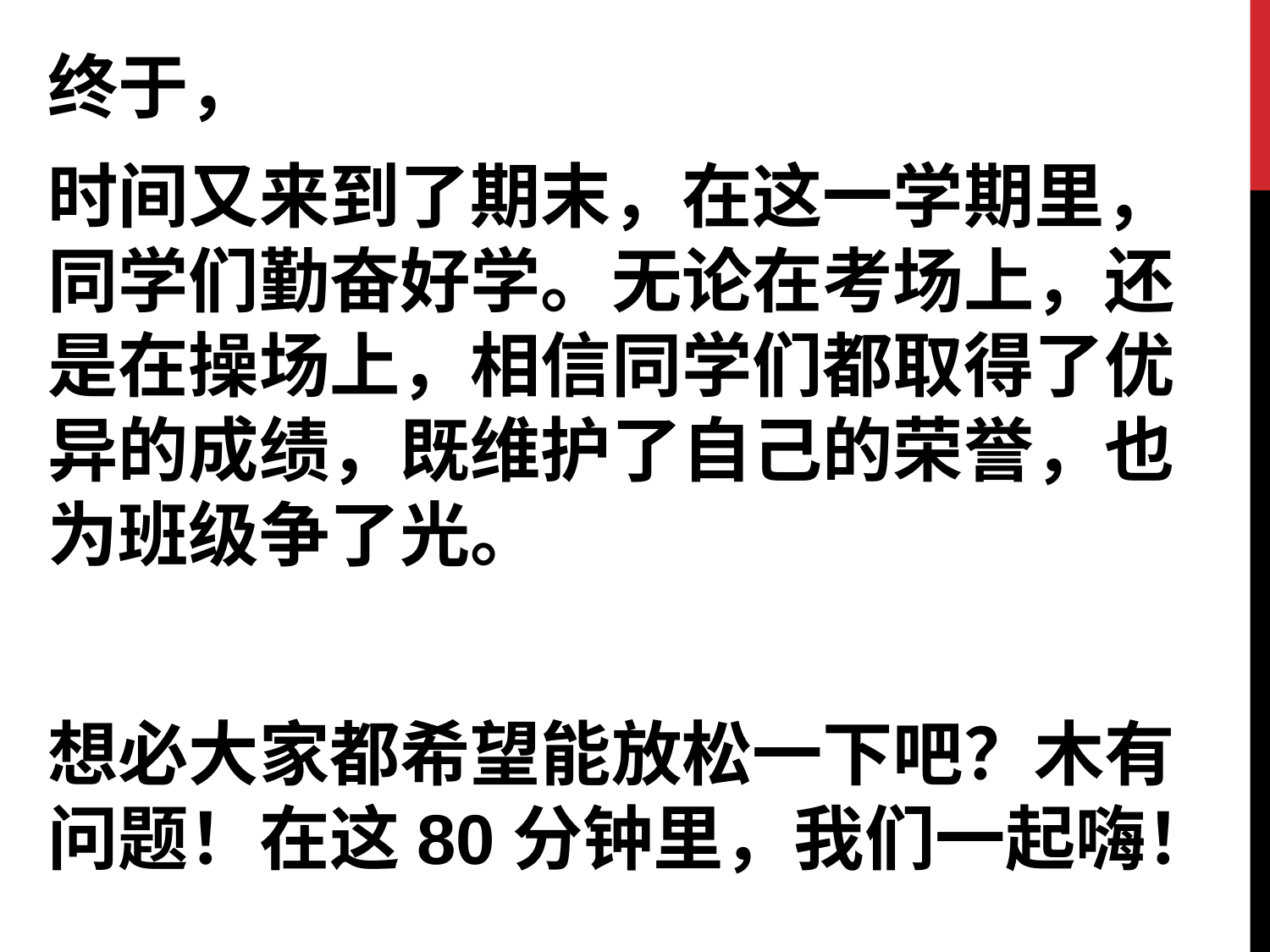

终于，
时间又来到了期末，在这一学期里，同学们勤奋好学。无论在考场上，还是在操场上，相信同学们都取得了优异的成绩，既维护了自己的荣誉，也为班级争了光。

想必大家都希望能放松一下吧？木有问题！在这80分钟里，我们一起嗨！